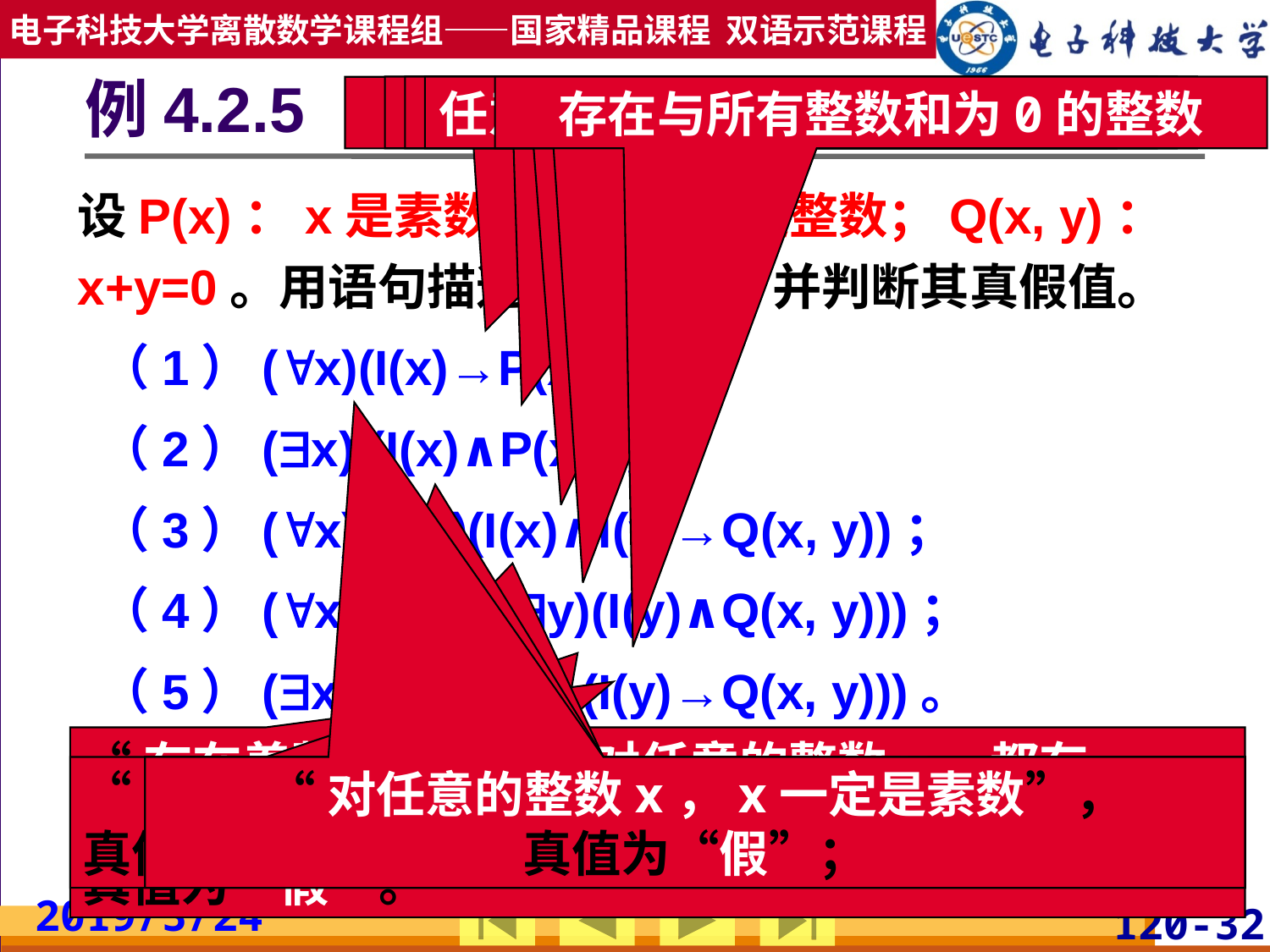

# 例4.2.5
有些整数是素数
任意两个整数和为0
任意整数都存在与其和为0的整数
存在与所有整数和为0的整数
所有整数都是素数
设P(x)：x是素数；I(x)：x是整数；Q(x, y)：x+y=0。用语句描述下述句子，并判断其真假值。
 （1）(∀x)(I(x)→P(x))；
 （2）(∃x) (I(x)∧P(x))；
 （3）(∀x) (∀y)(I(x)∧I(y)→Q(x, y))；
 （4）(∀x)(I(x)→(∃y)(I(y)∧Q(x, y)))；
 （5）(∃x)(∀y)(I(x)∧(I(y)→Q(x, y)))。
“存在着整数x，使得对任意的整数y，都有x+y=0”，
真值为“假”。
“对任意的整数x，都存在着整数y，使得x+y=0”
真值为“真”；
“对任意的整数x，y，都有x+y=0”，
真值为“假”；
“存在一些整数x，x是素数”，
真值为“真”；
“对任意的整数x，x一定是素数”，
真值为“假”；
2019/3/24